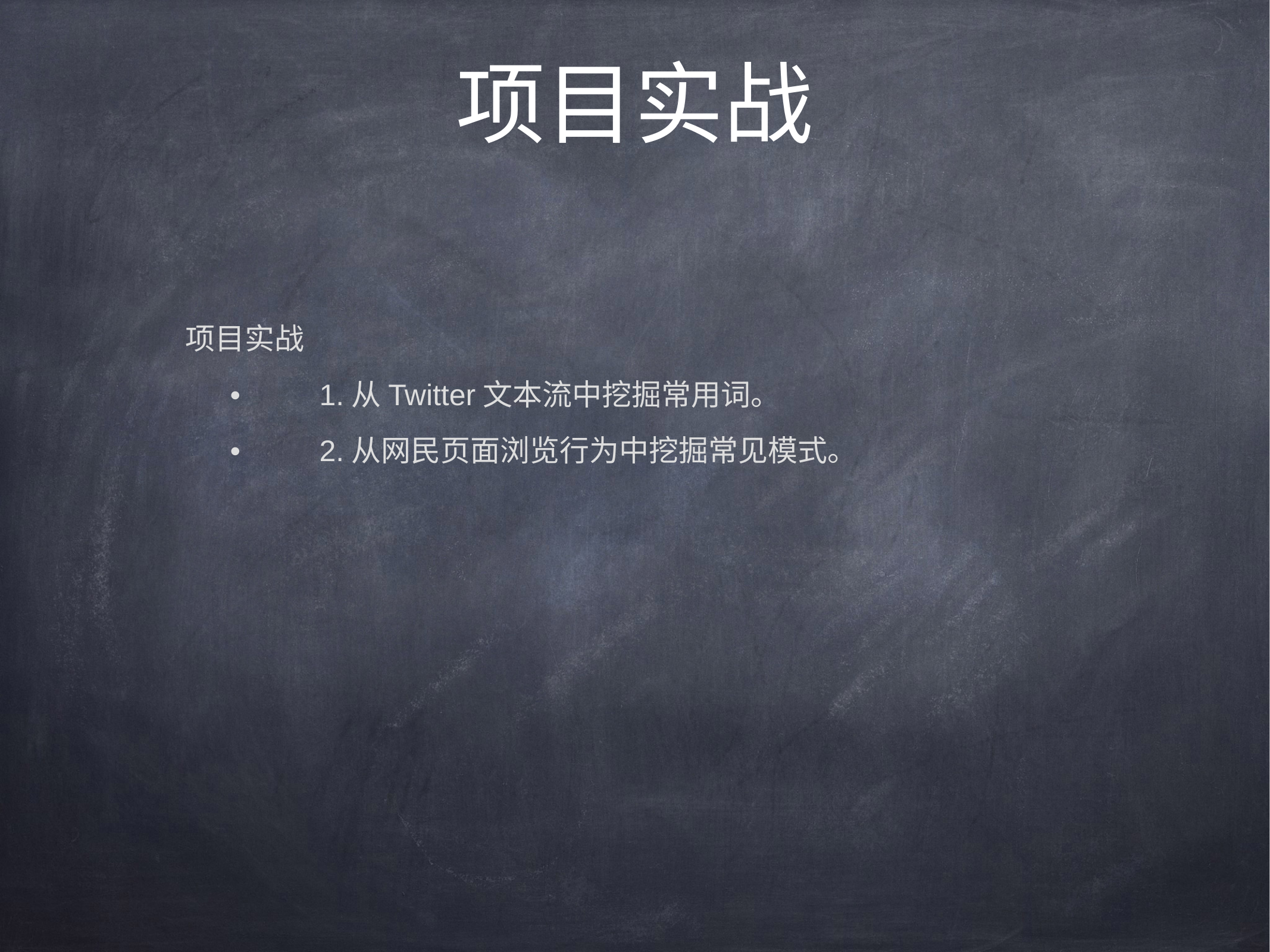

# 项目实战
项目实战
	•	1.从Twitter文本流中挖掘常用词。
	•	2.从网民页面浏览行为中挖掘常见模式。